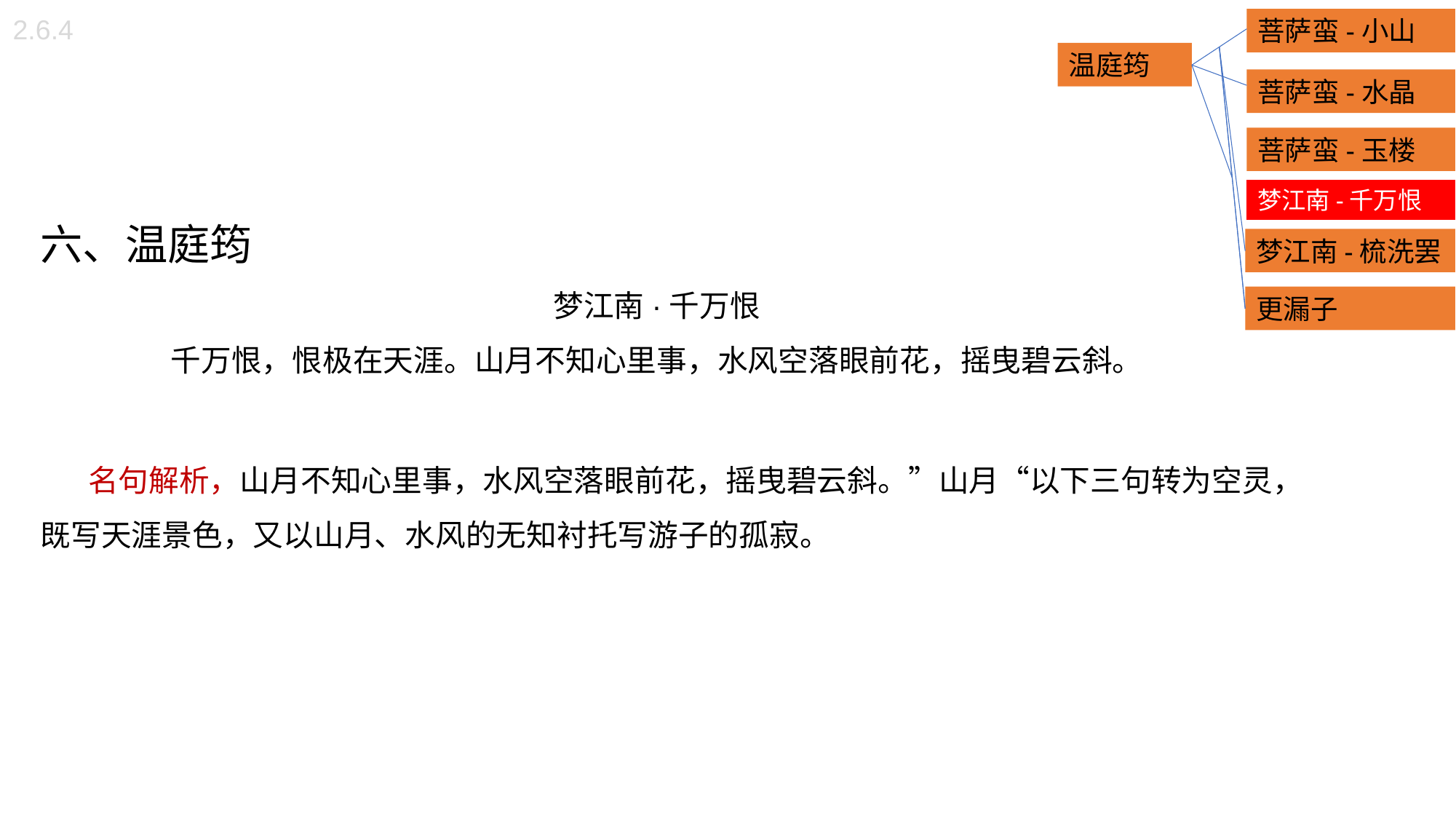

2.6.4
菩萨蛮-小山
温庭筠
菩萨蛮-水晶
菩萨蛮-玉楼
梦江南-千万恨
六、温庭筠
梦江南·千万恨
千万恨，恨极在天涯。山月不知心里事，水风空落眼前花，摇曳碧云斜。

      名句解析，山月不知心里事，水风空落眼前花，摇曳碧云斜。”山月“以下三句转为空灵，既写天涯景色，又以山月、水风的无知衬托写游子的孤寂。

梦江南-梳洗罢
更漏子